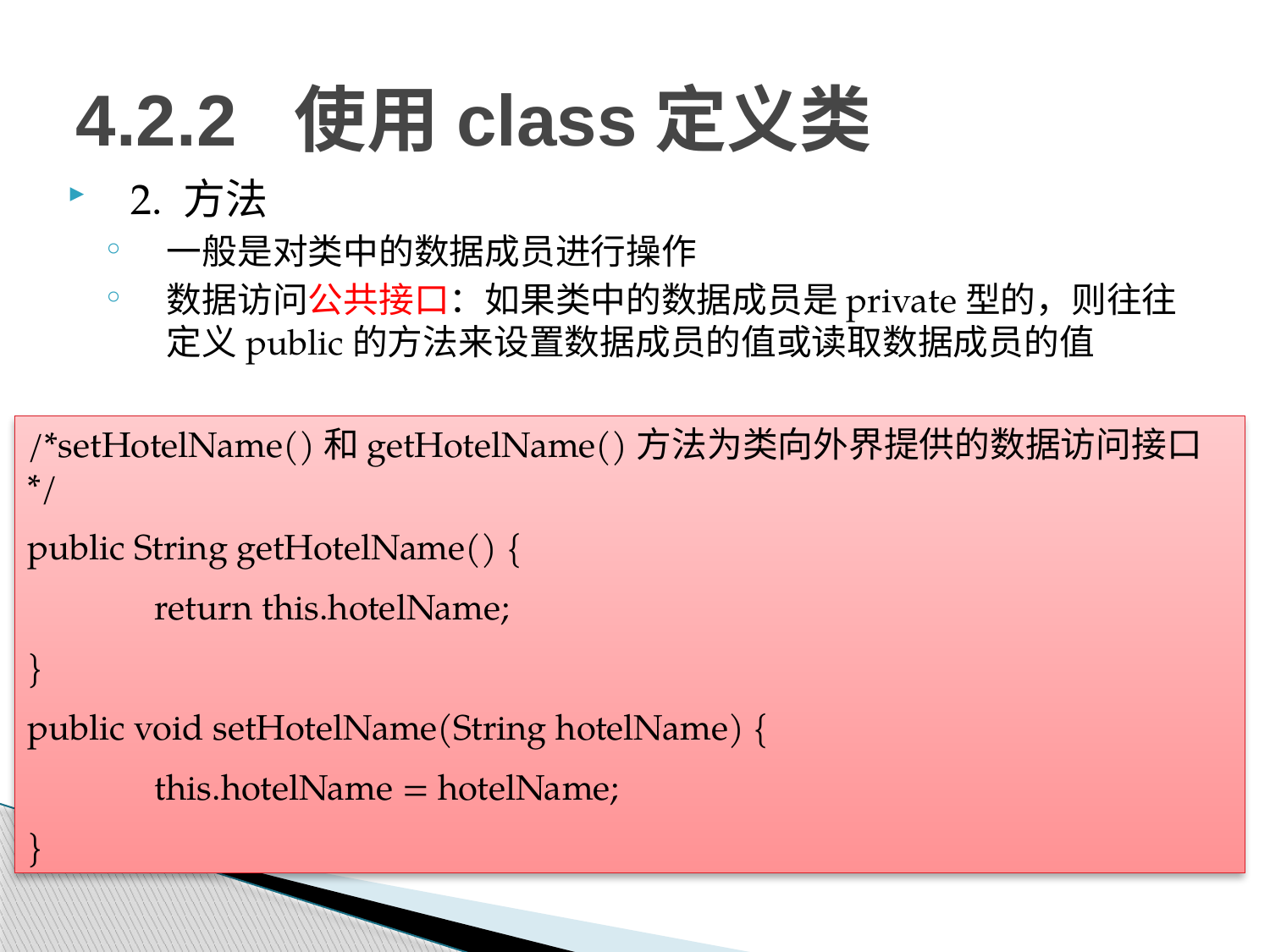

# 4.2.2  使用class定义类
2. 方法
一般是对类中的数据成员进行操作
数据访问公共接口：如果类中的数据成员是private型的，则往往定义public的方法来设置数据成员的值或读取数据成员的值
/*setHotelName()和getHotelName()方法为类向外界提供的数据访问接口*/
public String getHotelName() {
	return this.hotelName;
}
public void setHotelName(String hotelName) {
	this.hotelName = hotelName;
}